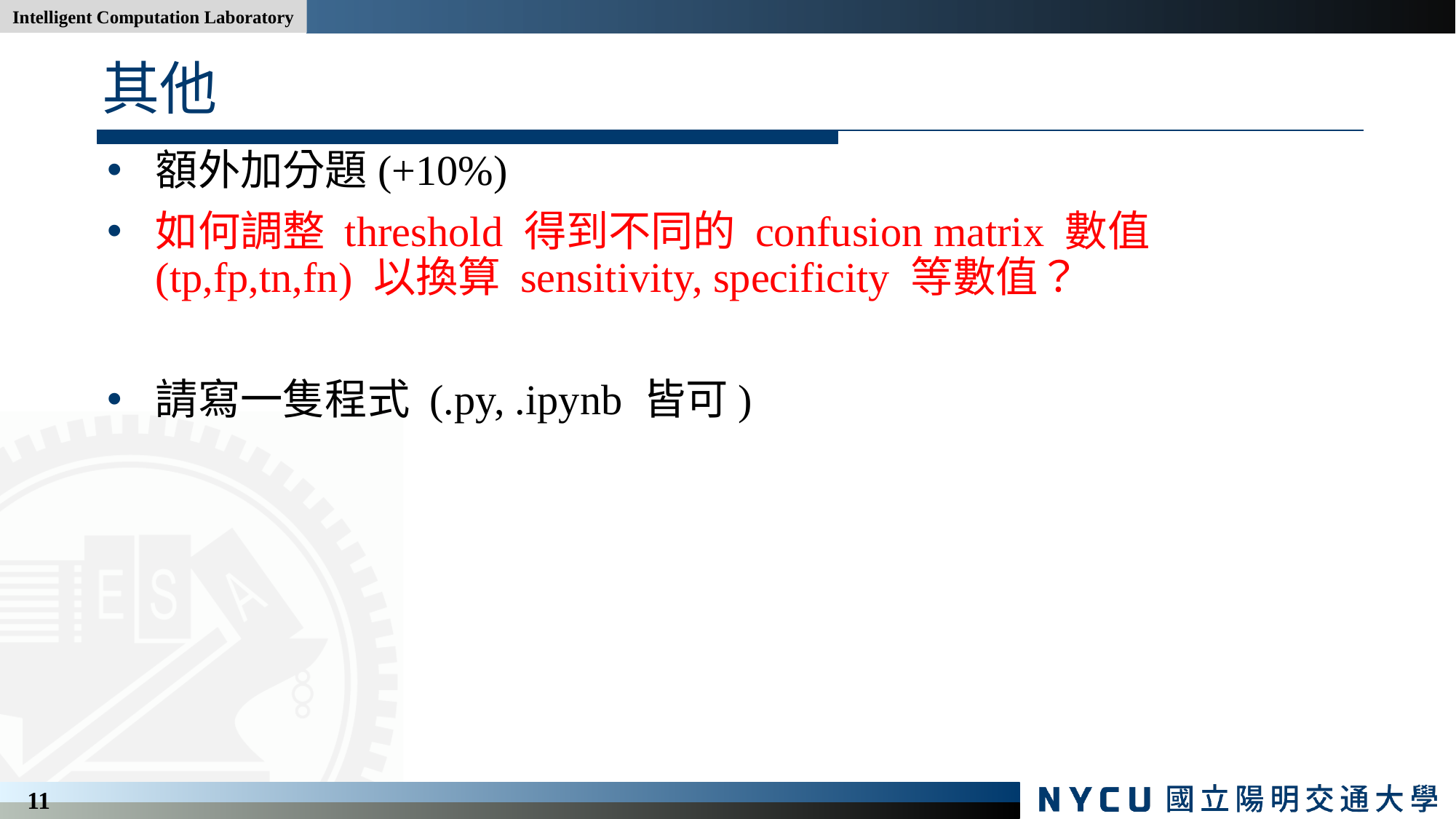

# 其他
額外加分題(+10%)
如何調整 threshold 得到不同的 confusion matrix 數值 (tp,fp,tn,fn) 以換算 sensitivity, specificity 等數值？

請寫一隻程式 (.py, .ipynb 皆可)
11